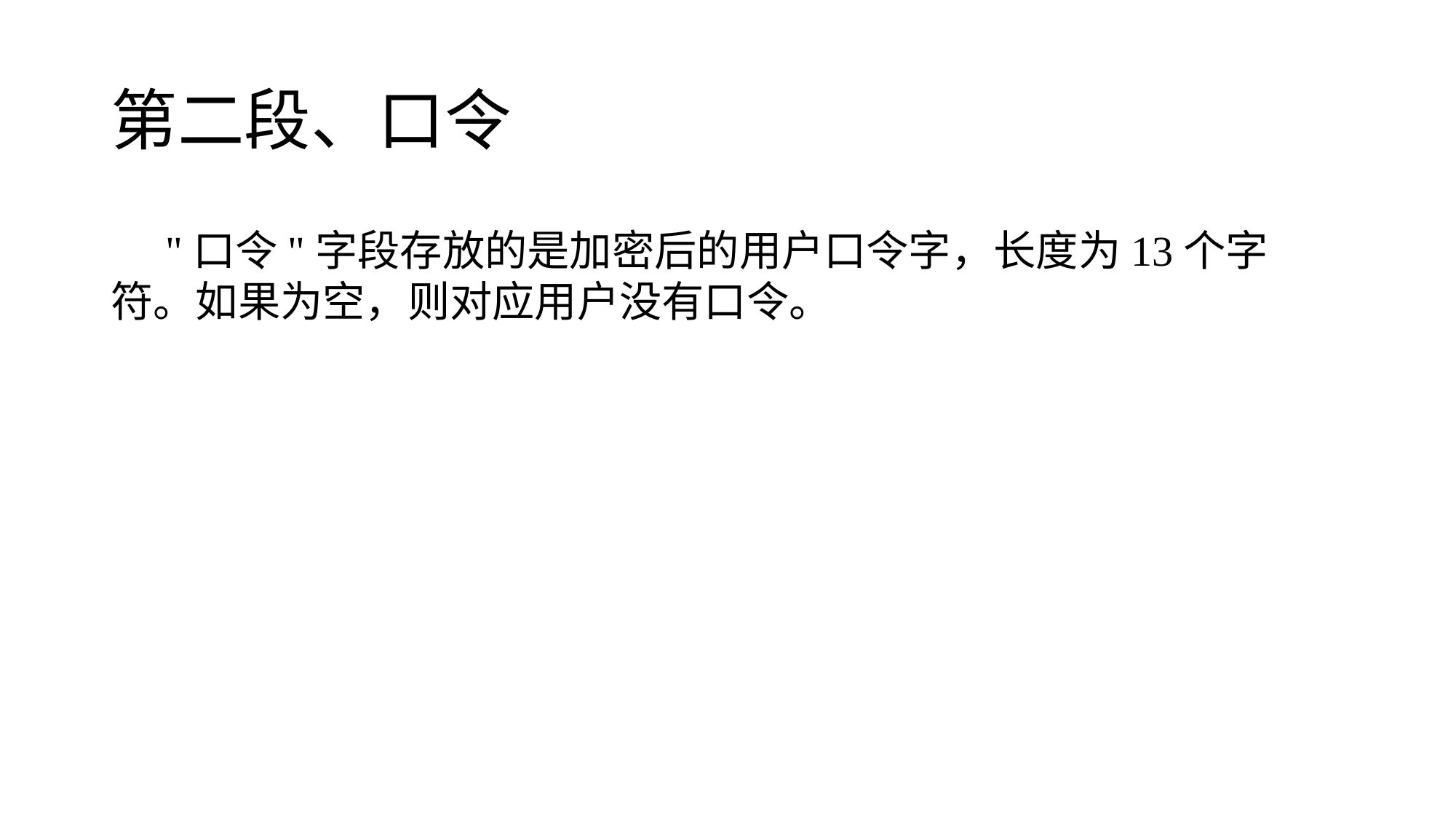

# 第二段、口令
"口令"字段存放的是加密后的用户口令字，长度为13个字符。如果为空，则对应用户没有口令。